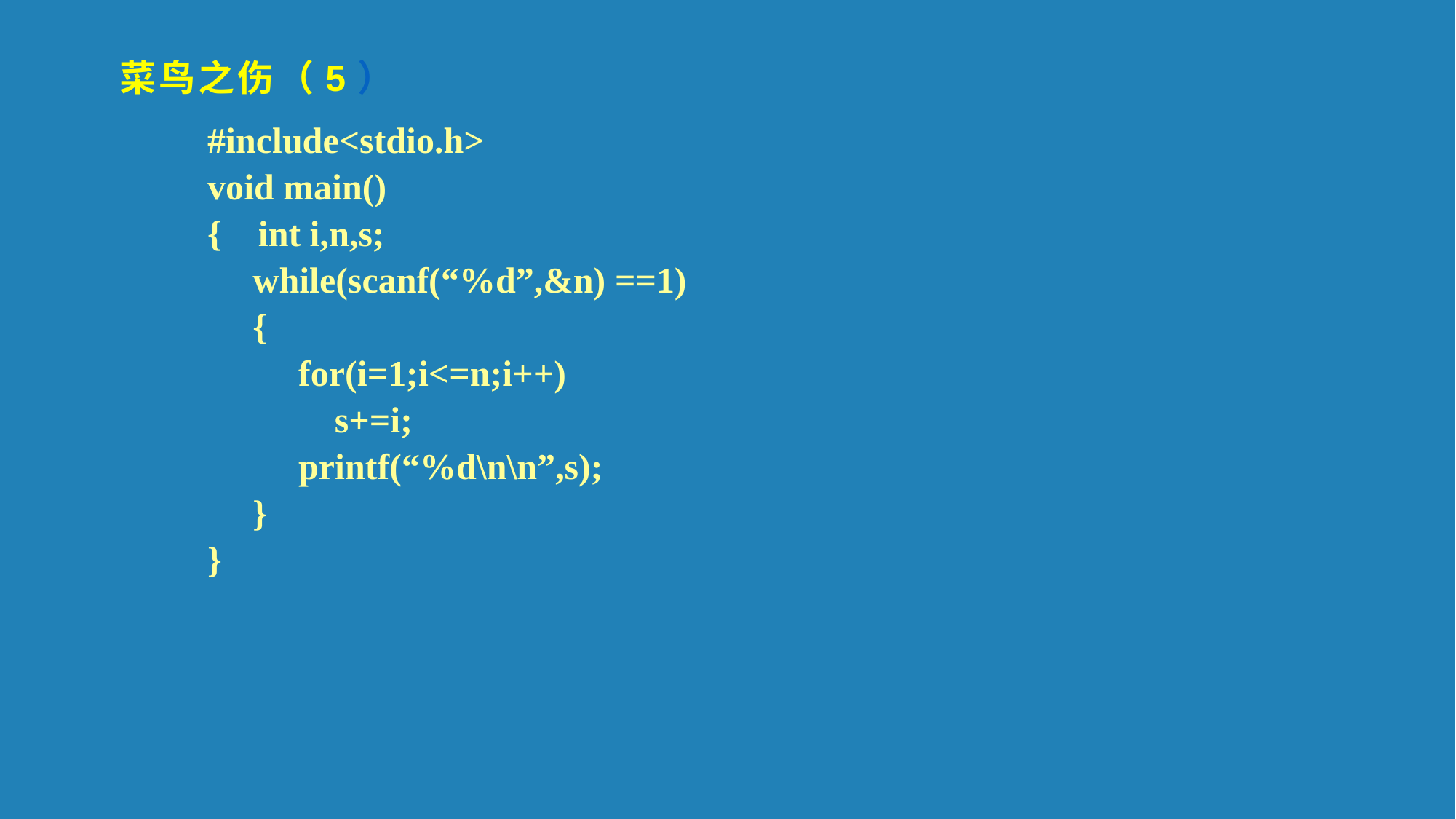

菜鸟之伤（5）
#include<stdio.h>
void main()
{    int i,n,s;
     while(scanf(“%d”,&n) ==1)
     {
          for(i=1;i<=n;i++)
              s+=i;
          printf(“%d\n\n”,s);
     }
}

92